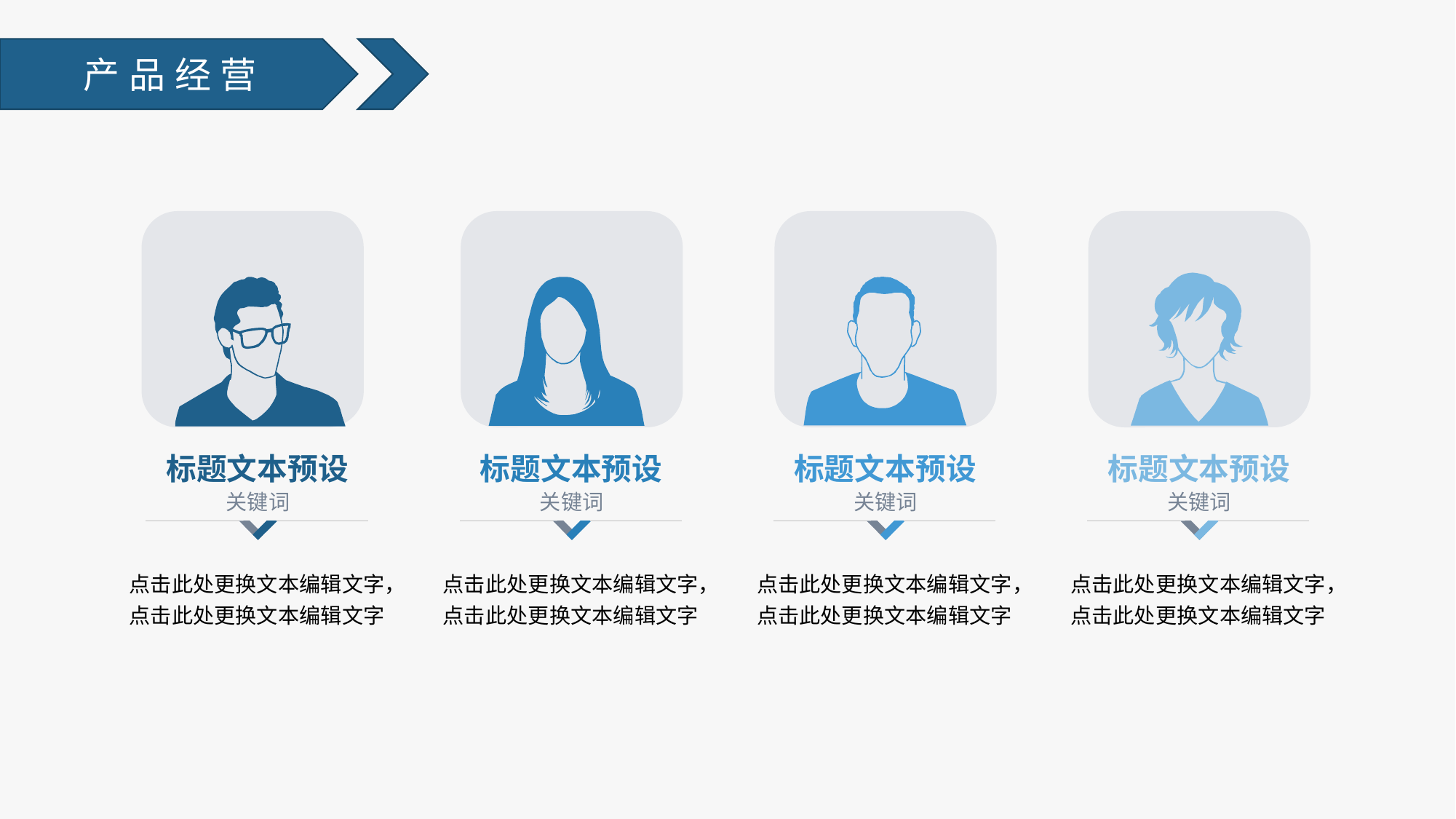

产品经营

标题文本预设
标题文本预设
标题文本预设
标题文本预设
关键词
关键词
关键词
关键词

点击此处更换文本编辑文字，点击此处更换文本编辑文字
点击此处更换文本编辑文字，点击此处更换文本编辑文字
点击此处更换文本编辑文字，点击此处更换文本编辑文字
点击此处更换文本编辑文字，点击此处更换文本编辑文字